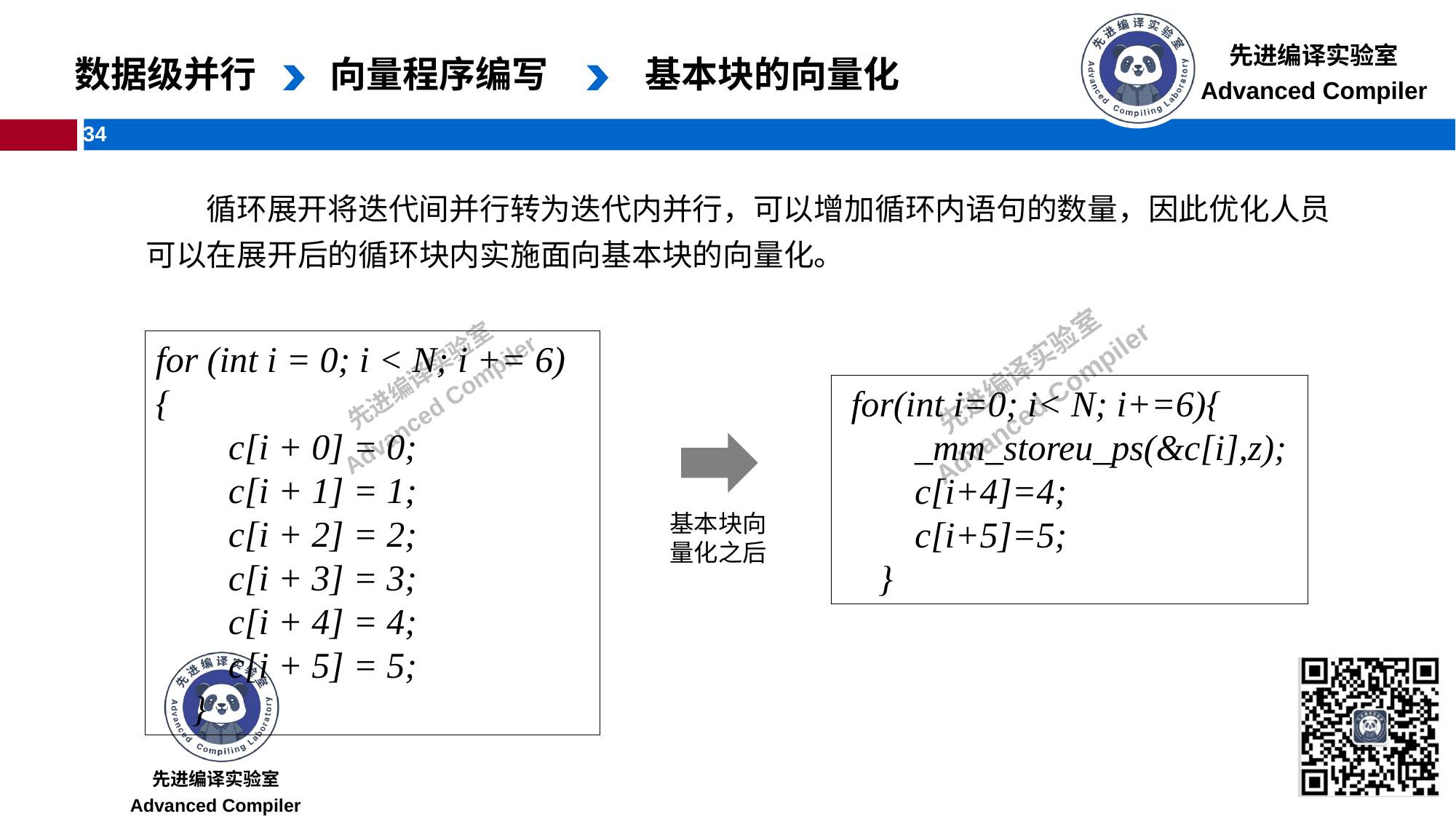

数据级并行
向量程序编写
基本块的向量化

循环展开将迭代间并行转为迭代内并行，可以增加循环内语句的数量，因此优化人员可以在展开后的循环块内实施面向基本块的向量化。
for (int i = 0; i < N; i += 6) {
        c[i + 0] = 0;
        c[i + 1] = 1;
        c[i + 2] = 2;
        c[i + 3] = 3;
        c[i + 4] = 4;
        c[i + 5] = 5;
    }
 for(int i=0; i< N; i+=6){
        _mm_storeu_ps(&c[i],z);
        c[i+4]=4;
        c[i+5]=5;
    }

基本块向量化之后